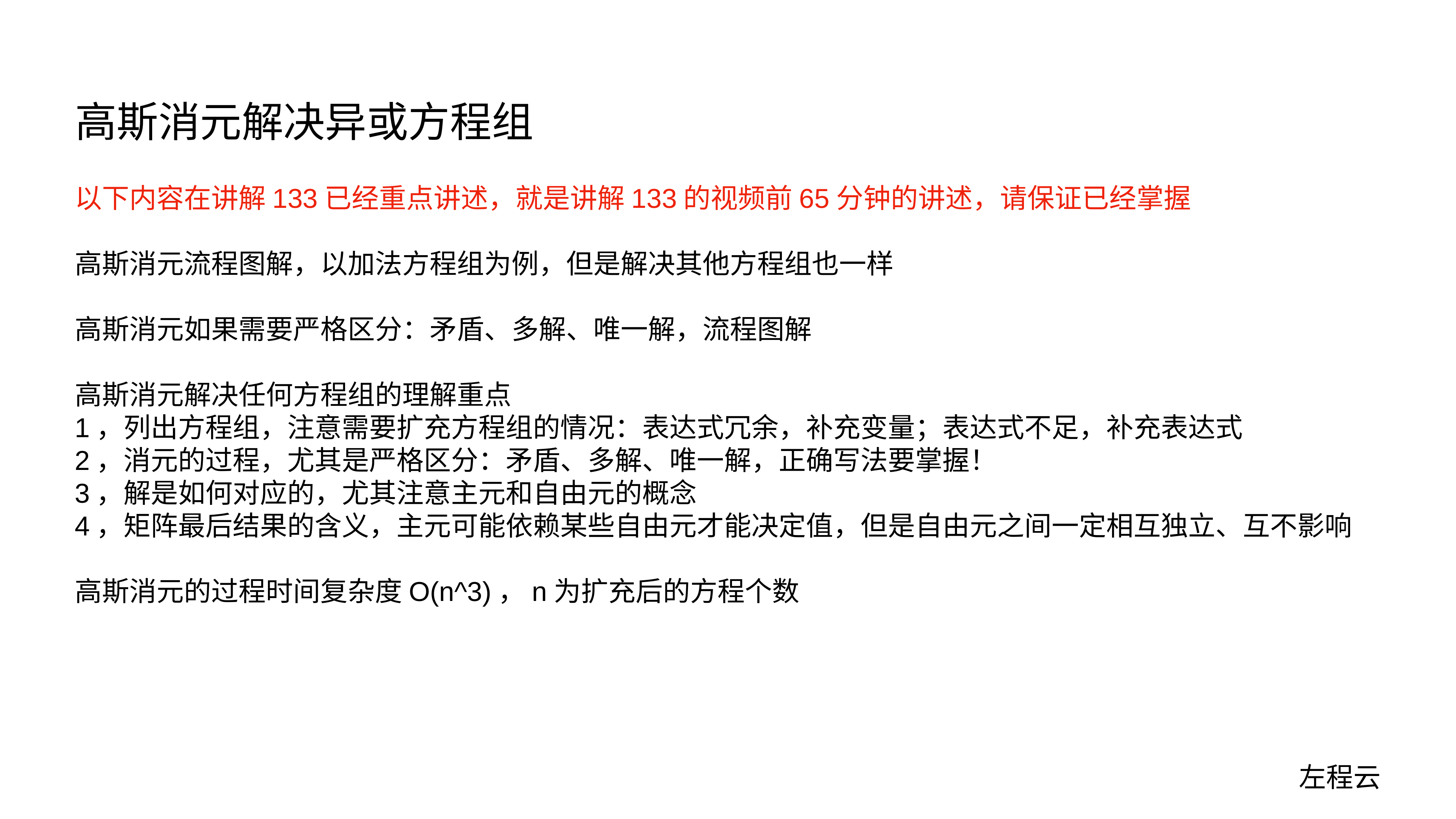

# 高斯消元解决异或方程组
以下内容在讲解133已经重点讲述，就是讲解133的视频前65分钟的讲述，请保证已经掌握

高斯消元流程图解，以加法方程组为例，但是解决其他方程组也一样

高斯消元如果需要严格区分：矛盾、多解、唯一解，流程图解

高斯消元解决任何方程组的理解重点
1，列出方程组，注意需要扩充方程组的情况：表达式冗余，补充变量；表达式不足，补充表达式
2，消元的过程，尤其是严格区分：矛盾、多解、唯一解，正确写法要掌握！
3，解是如何对应的，尤其注意主元和自由元的概念
4，矩阵最后结果的含义，主元可能依赖某些自由元才能决定值，但是自由元之间一定相互独立、互不影响

高斯消元的过程时间复杂度O(n^3)，n为扩充后的方程个数
左程云